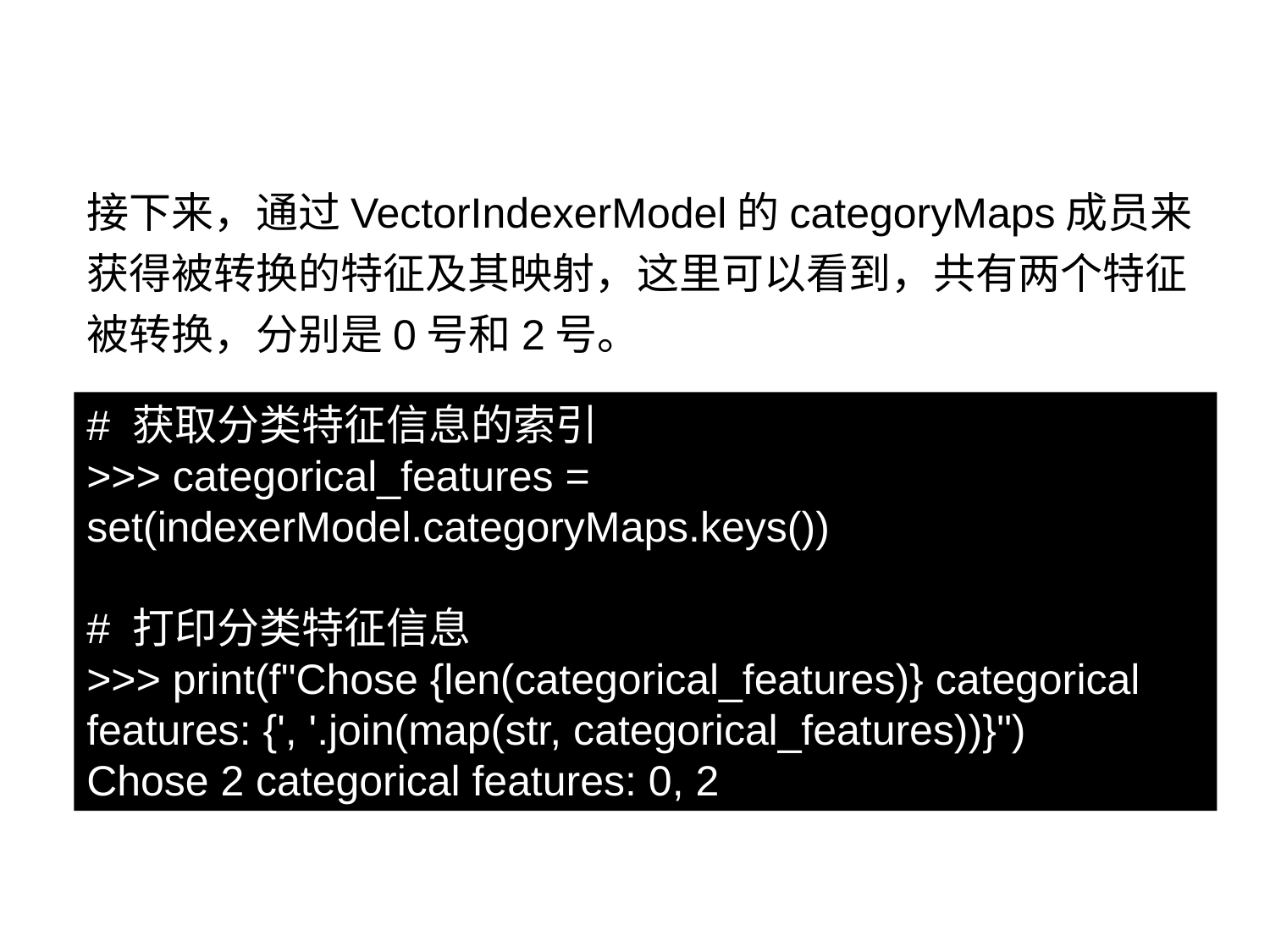

9.6.2 特征转换
接下来，通过VectorIndexerModel的categoryMaps成员来获得被转换的特征及其映射，这里可以看到，共有两个特征被转换，分别是0号和2号。
# 获取分类特征信息的索引
>>> categorical_features = set(indexerModel.categoryMaps.keys())

# 打印分类特征信息
>>> print(f"Chose {len(categorical_features)} categorical features: {', '.join(map(str, categorical_features))}")
Chose 2 categorical features: 0, 2